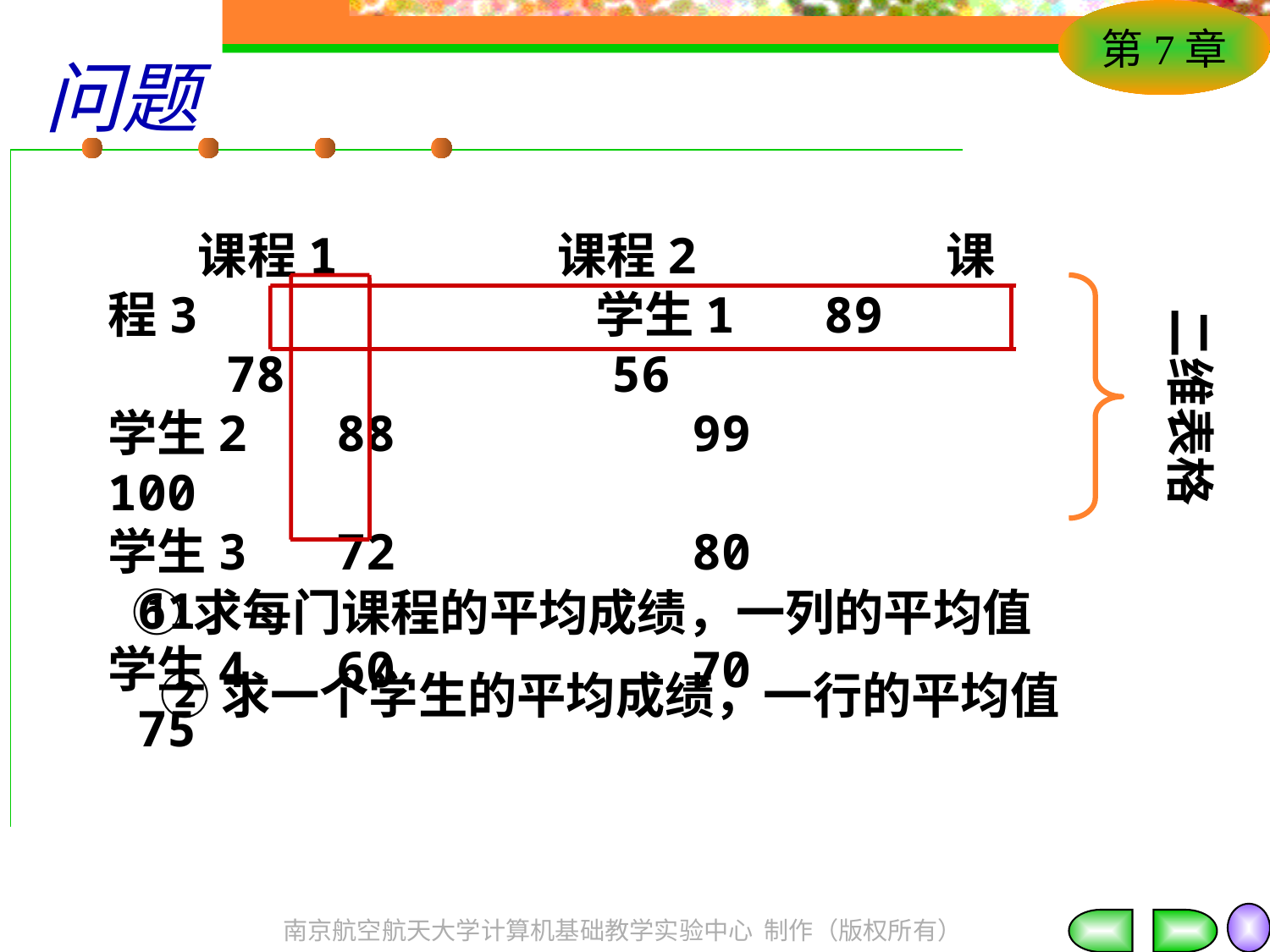

# 问题

       课程1       课程2        课程3             学生1   89          78           56
学生2   88          99          100
学生3   72          80           61
学生4   60          70           75

二维表格
①求每门课程的平均成绩，一列的平均值
②求一个学生的平均成绩，一行的平均值